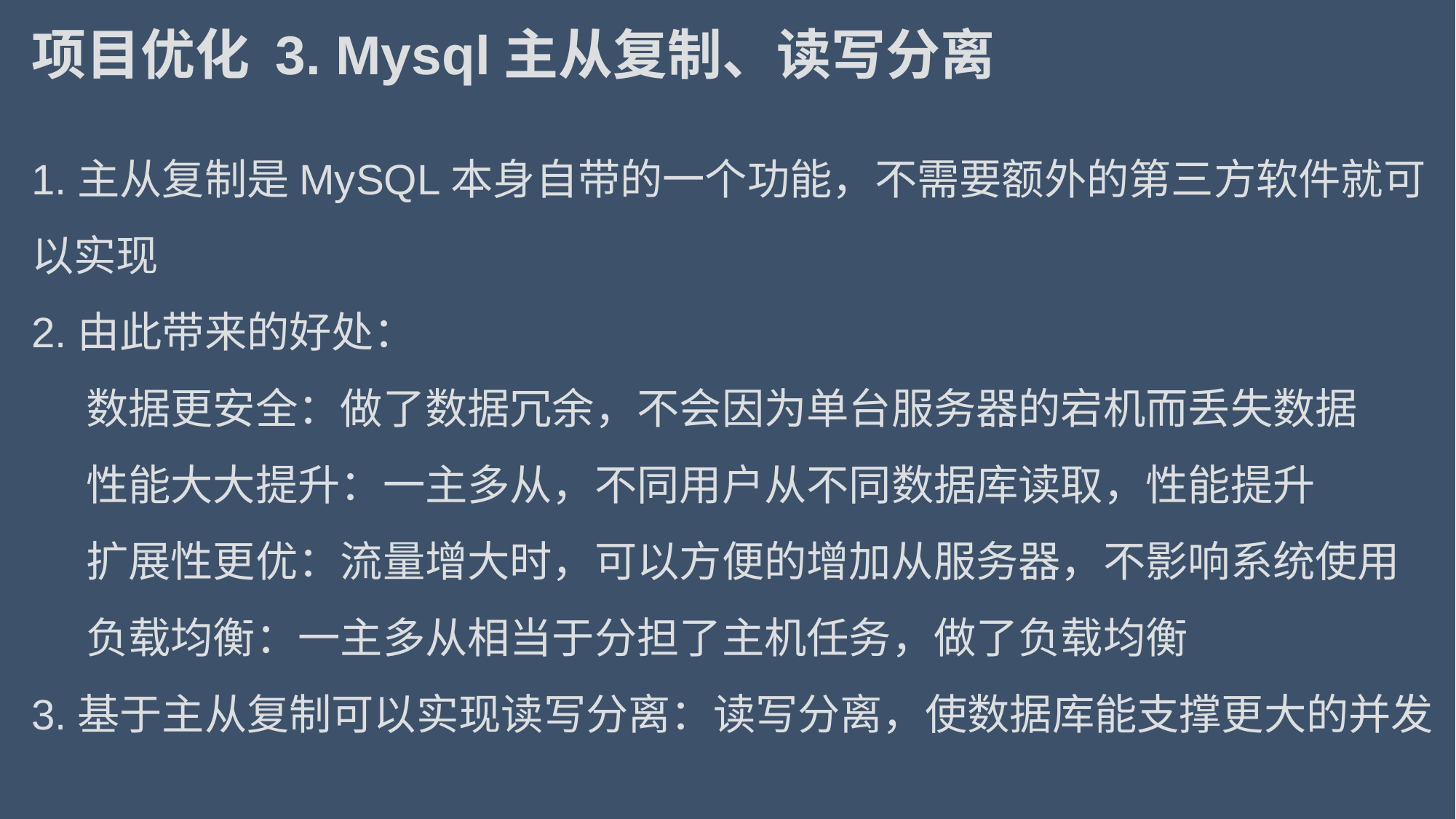

项目优化 3. Mysql主从复制、读写分离
1.主从复制是MySQL本身自带的一个功能，不需要额外的第三方软件就可以实现
2.由此带来的好处：
数据更安全：做了数据冗余，不会因为单台服务器的宕机而丢失数据
性能大大提升：一主多从，不同用户从不同数据库读取，性能提升
扩展性更优：流量增大时，可以方便的增加从服务器，不影响系统使用
负载均衡：一主多从相当于分担了主机任务，做了负载均衡
3.基于主从复制可以实现读写分离：读写分离，使数据库能支撑更大的并发